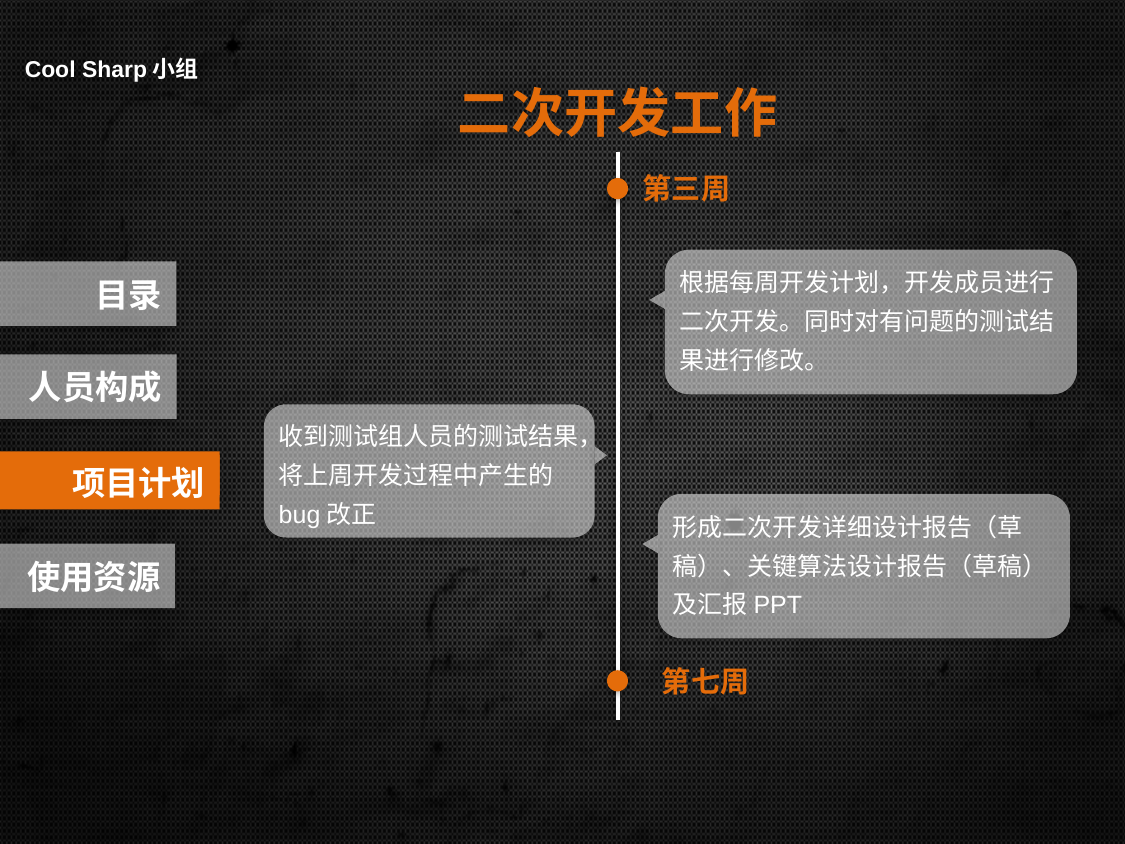

Cool Sharp小组
二次开发工作
第三周

根据每周开发计划，开发成员进行二次开发。同时对有问题的测试结果进行修改。

目录

人员构成

收到测试组人员的测试结果，将上周开发过程中产生的bug改正

项目计划

形成二次开发详细设计报告（草稿）、关键算法设计报告（草稿）及汇报PPT

使用资源

第七周